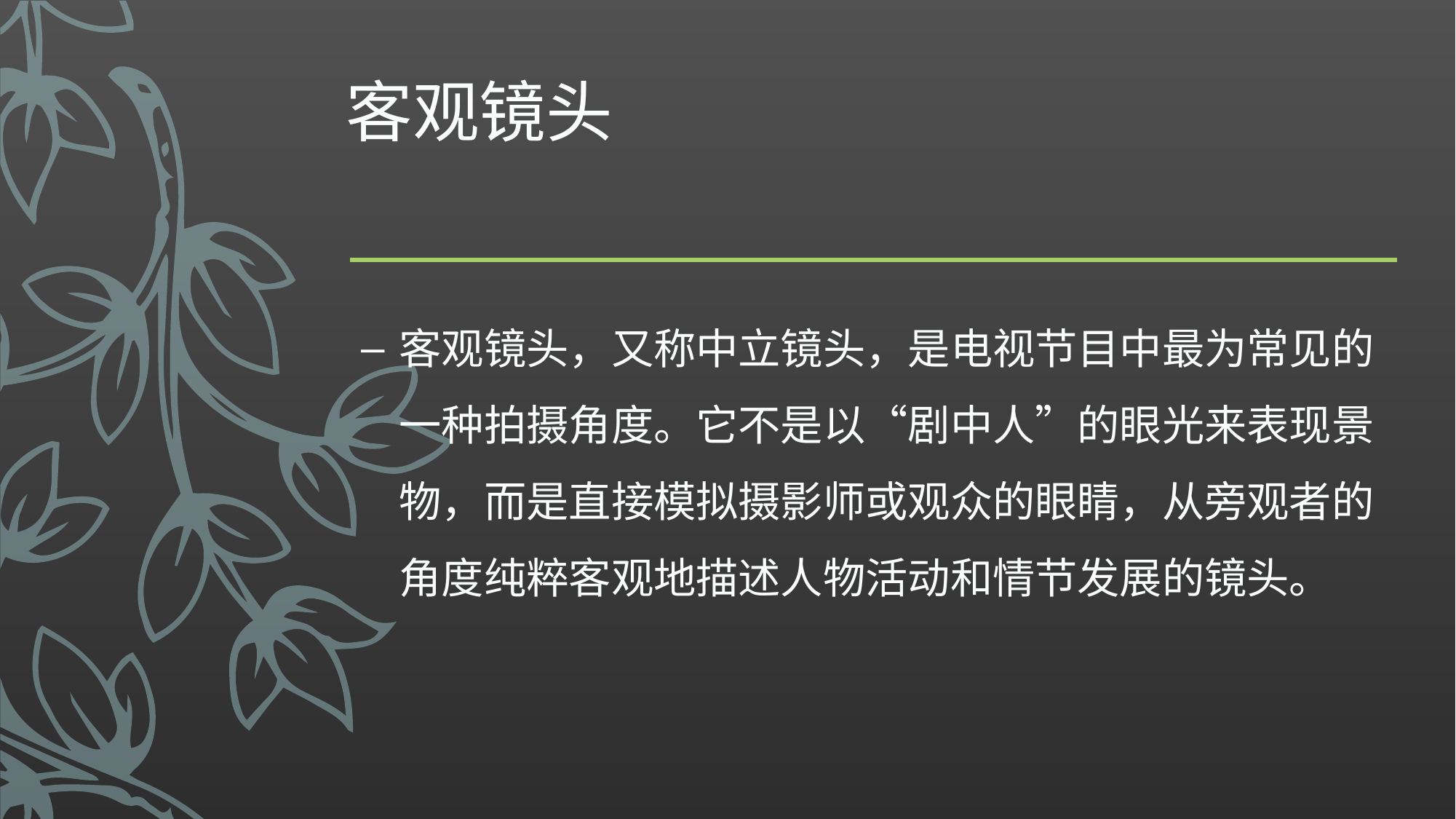

# 客观镜头
客观镜头，又称中立镜头，是电视节目中最为常见的一种拍摄角度。它不是以“剧中人”的眼光来表现景物，而是直接模拟摄影师或观众的眼睛，从旁观者的角度纯粹客观地描述人物活动和情节发展的镜头。